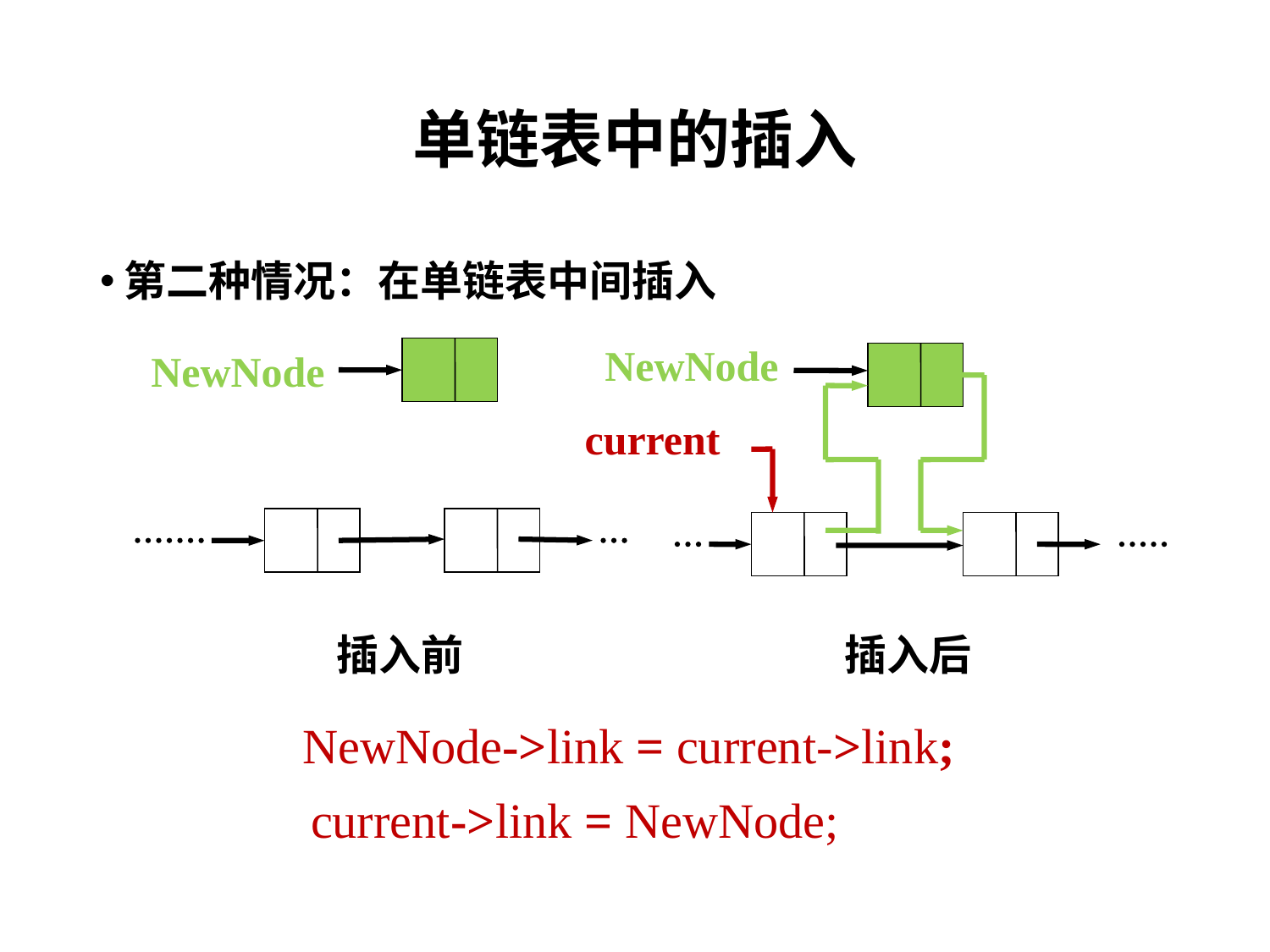

# 单链表中的插入
第二种情况：在单链表中间插入

NewNode

NewNode

current

插入后
插入前
NewNode->link = current->link;
current->link = NewNode;